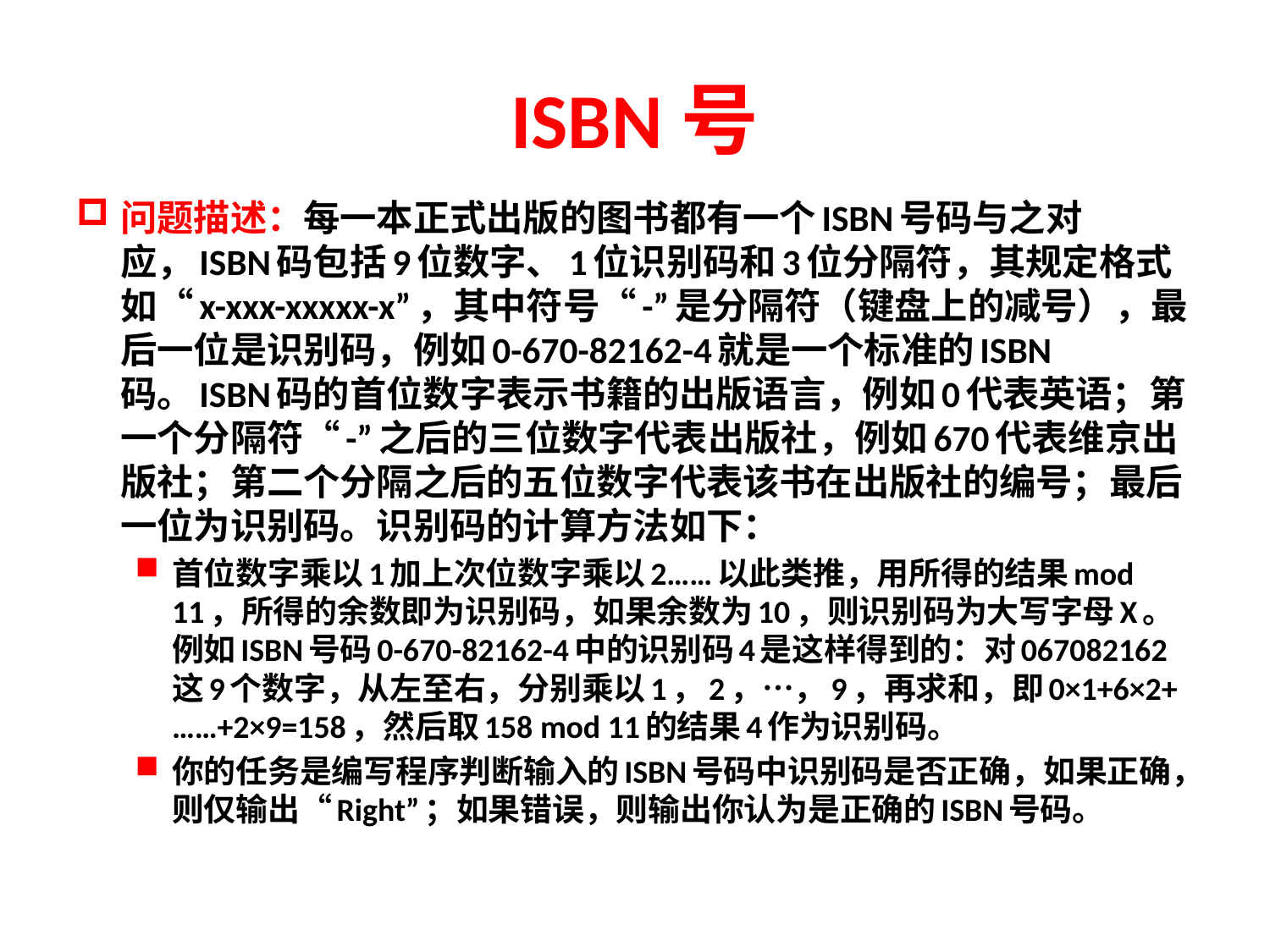

# ISBN号
问题描述：每一本正式出版的图书都有一个ISBN号码与之对应，ISBN码包括9位数字、1位识别码和3位分隔符，其规定格式如“x-xxx-xxxxx-x”，其中符号“-”是分隔符（键盘上的减号），最后一位是识别码，例如0-670-82162-4就是一个标准的ISBN码。ISBN码的首位数字表示书籍的出版语言，例如0代表英语；第一个分隔符“-”之后的三位数字代表出版社，例如670代表维京出版社；第二个分隔之后的五位数字代表该书在出版社的编号；最后一位为识别码。识别码的计算方法如下：
首位数字乘以1加上次位数字乘以2……以此类推，用所得的结果mod 11，所得的余数即为识别码，如果余数为10，则识别码为大写字母X。例如ISBN号码0-670-82162-4中的识别码4是这样得到的：对067082162这9个数字，从左至右，分别乘以1，2，…，9，再求和，即0×1+6×2+……+2×9=158，然后取158 mod 11的结果4作为识别码。
你的任务是编写程序判断输入的ISBN号码中识别码是否正确，如果正确，则仅输出“Right”；如果错误，则输出你认为是正确的ISBN号码。